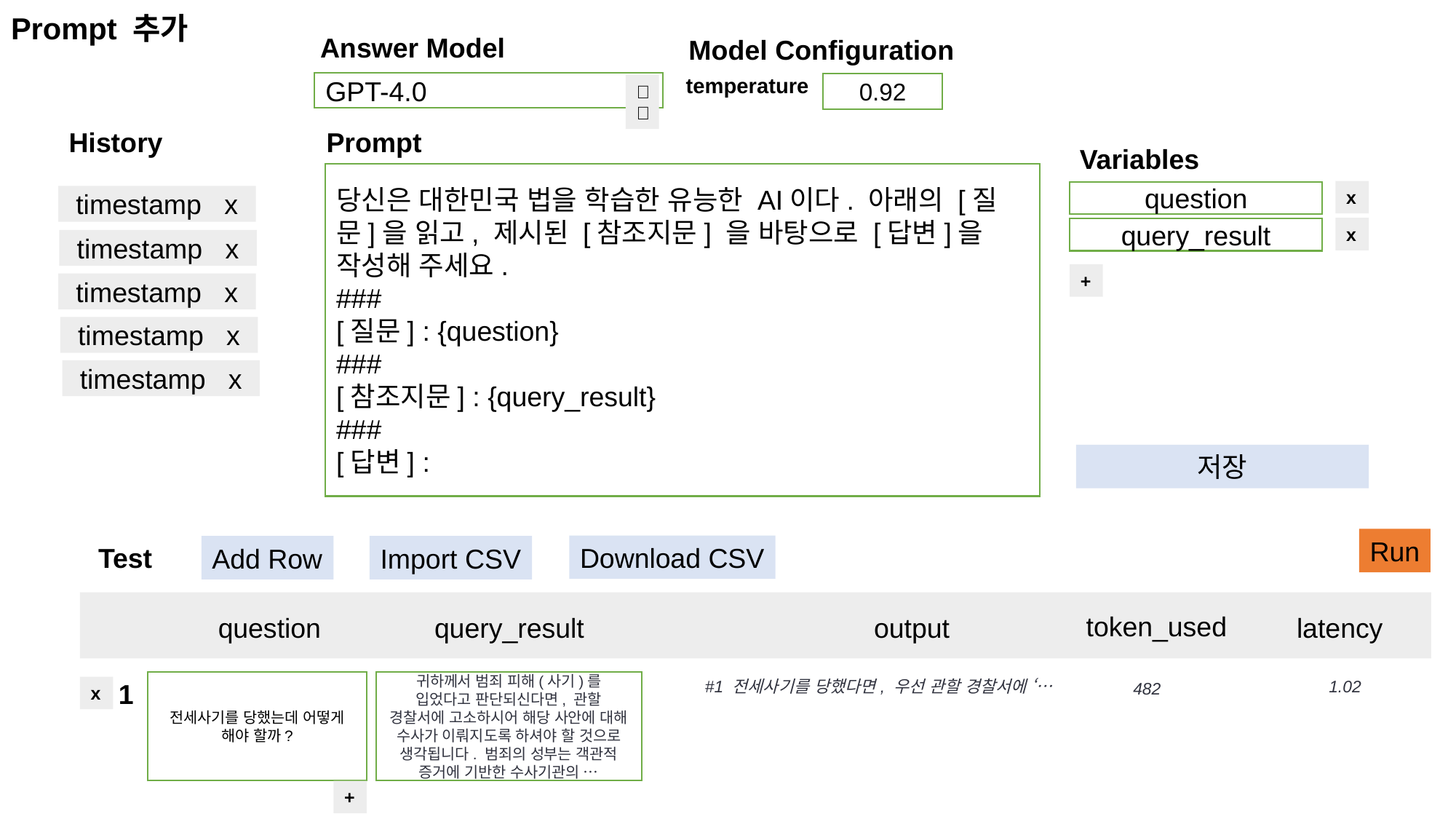

# Prompt 추가
Answer Model
Model Configuration
temperature
GPT-4.0

0.92
🔻
History
Prompt
Variables
당신은 대한민국 법을 학습한 유능한 AI이다. 아래의 [질문]을 읽고, 제시된 [참조지문] 을 바탕으로 [답변]을 작성해 주세요.
###
[질문] : {question}
###
[참조지문] : {query_result}
###
[답변] :
x
question
timestamp   x
x
query_result
timestamp   x
+
timestamp   x
timestamp   x
timestamp   x
저장
Run
Test
Download CSV
Import CSV
Add Row

token_used
question
query_result
output
latency
1.02
#1 전세사기를 당했다면, 우선 관할 경찰서에 ‘…
1
전세사기를 당했는데 어떻게 해야 할까?
귀하께서 범죄 피해(사기)를 입었다고 판단되신다면, 관할 경찰서에 고소하시어 해당 사안에 대해 수사가 이뤄지도록 하셔야 할 것으로 생각됩니다. 범죄의 성부는 객관적 증거에 기반한 수사기관의 …
482
x
+